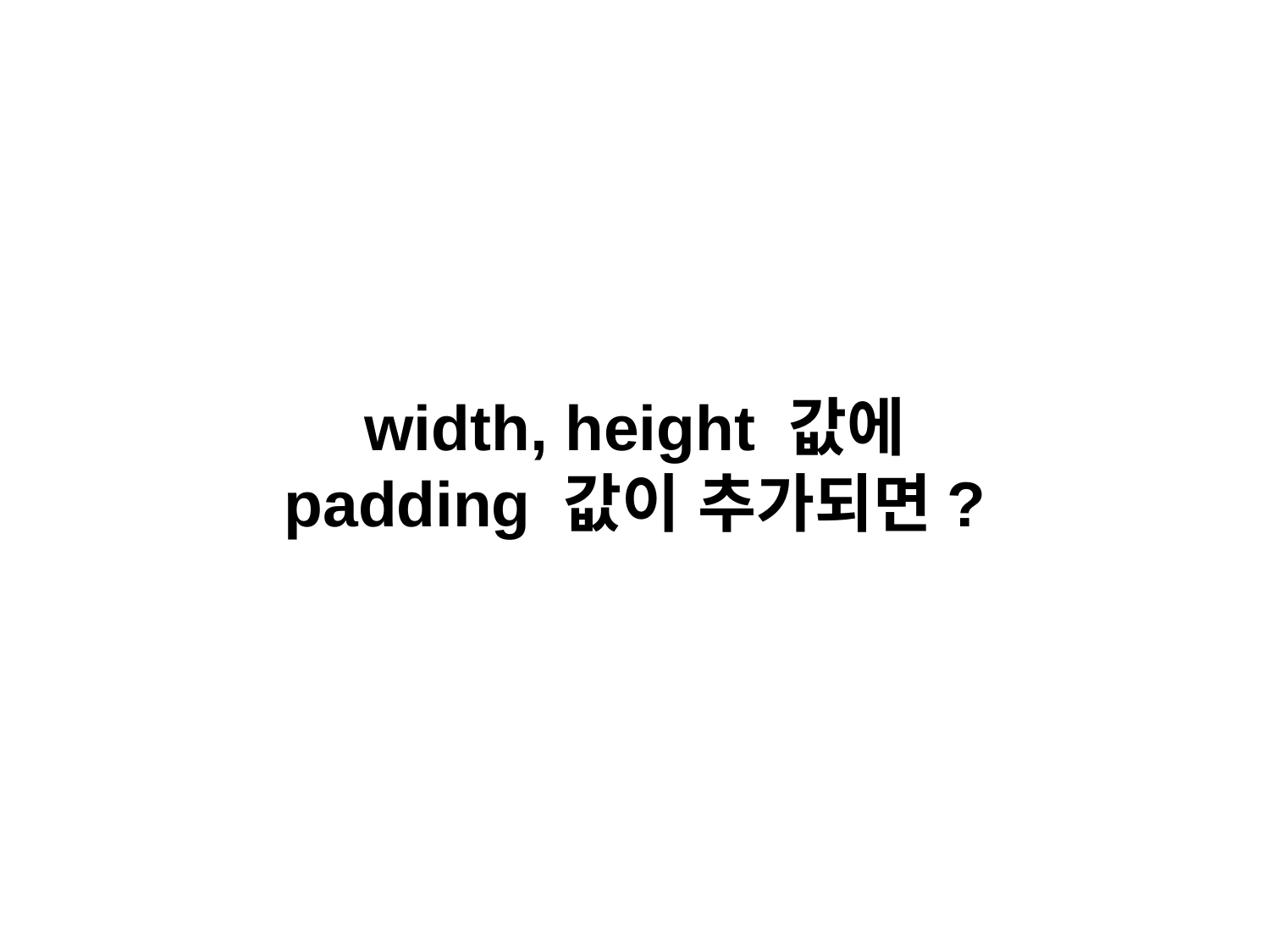

# width, height 값에
padding 값이 추가되면?